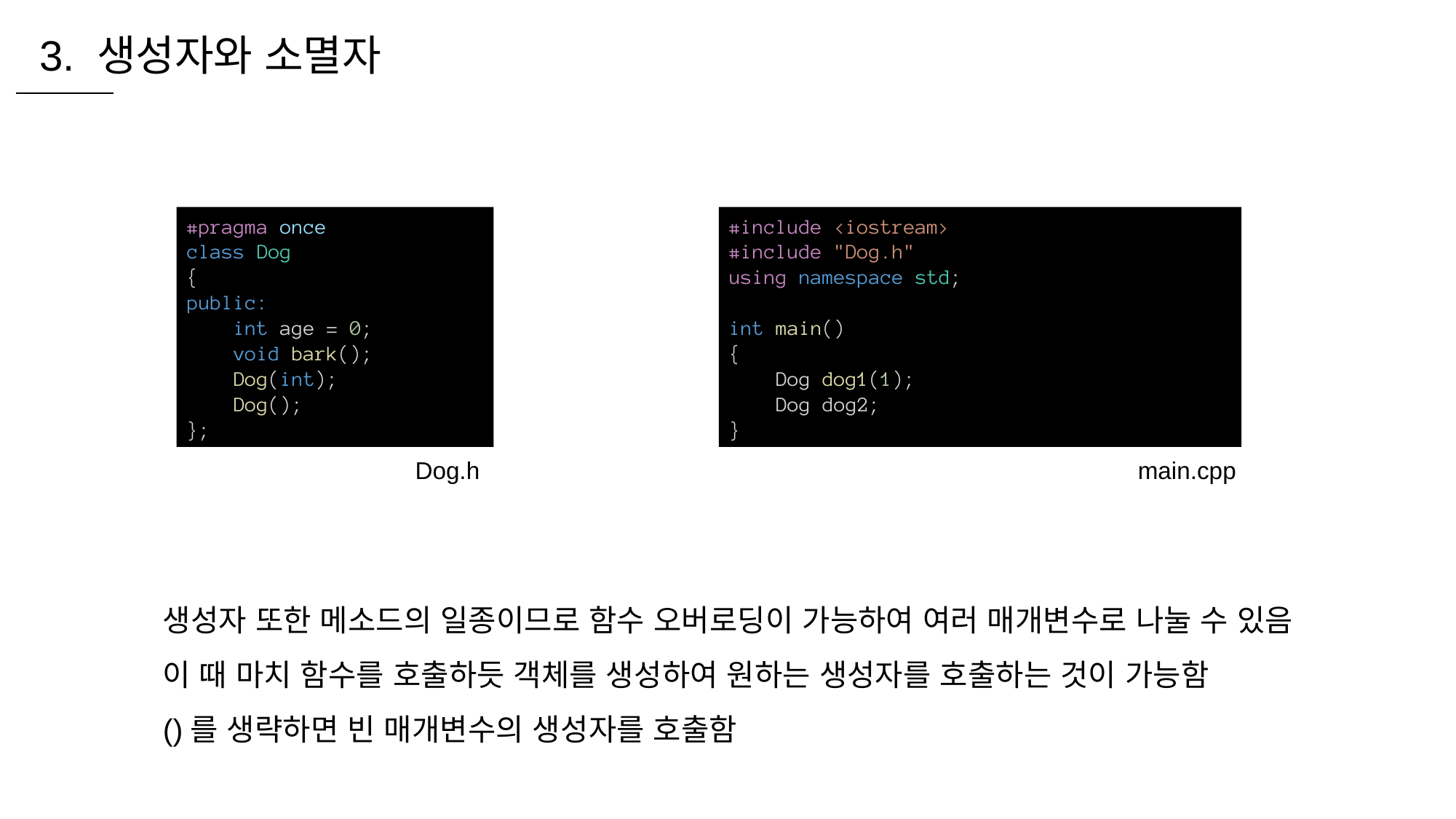

3. 생성자와 소멸자
#pragma once
class Dog
{
public:
    int age = 0;
    void bark();
    Dog(int);
    Dog();
};
#include <iostream>
#include "Dog.h"
using namespace std;
int main()
{
    Dog dog1(1);
    Dog dog2;
}
main.cpp
Dog.h
생성자 또한 메소드의 일종이므로 함수 오버로딩이 가능하여 여러 매개변수로 나눌 수 있음
이 때 마치 함수를 호출하듯 객체를 생성하여 원하는 생성자를 호출하는 것이 가능함
()를 생략하면 빈 매개변수의 생성자를 호출함